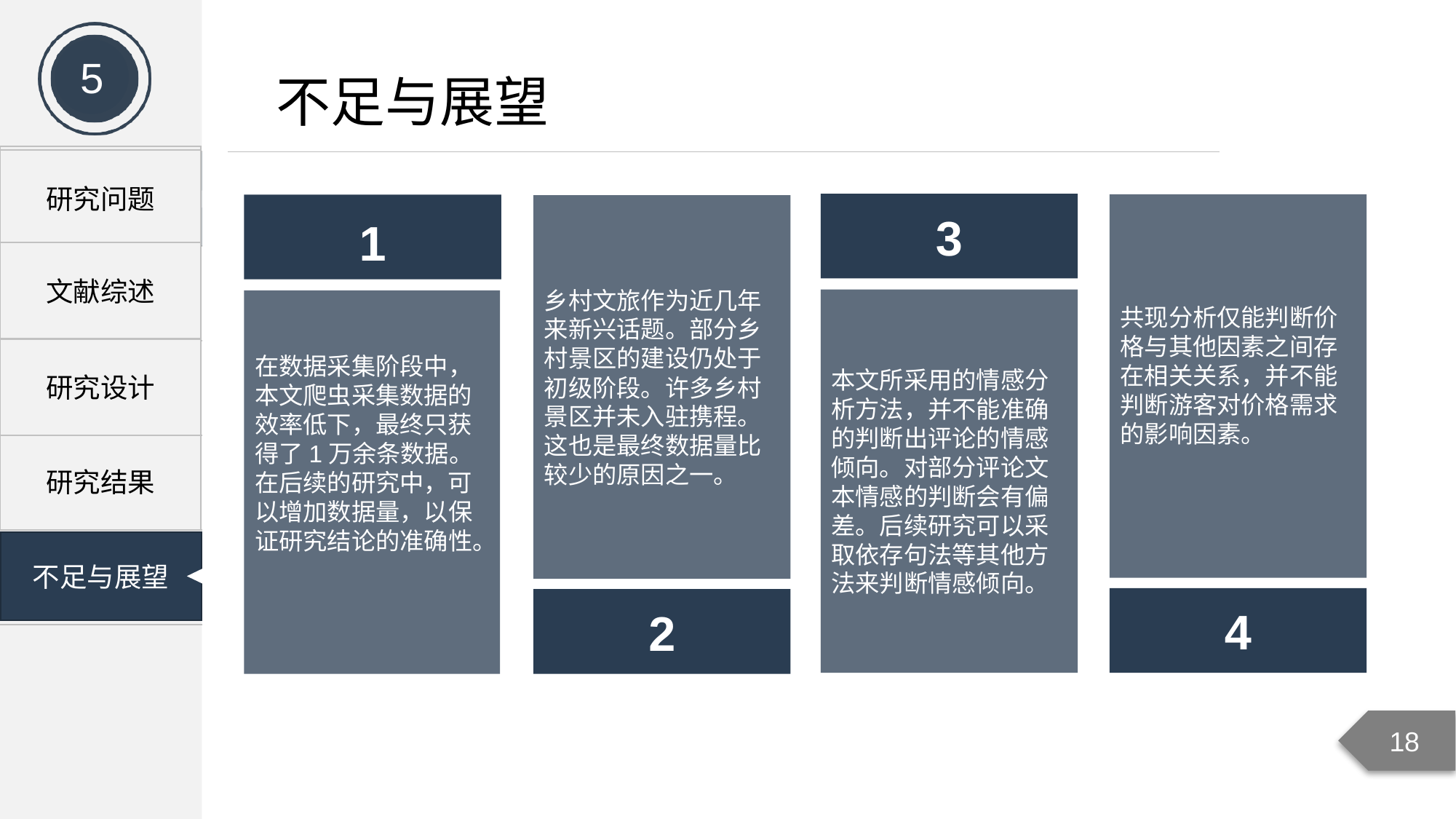

5
不足与展望
研究问题
研究问题

3

本文所采用的情感分析方法，并不能准确的判断出评论的情感倾向。对部分评论文本情感的判断会有偏差。后续研究可以采取依存句法等其他方法来判断情感倾向。
共现分析仅能判断价格与其他因素之间存在相关关系，并不能判断游客对价格需求的影响因素。
4

1

在数据采集阶段中，本文爬虫采集数据的效率低下，最终只获得了1万余条数据。在后续的研究中，可以增加数据量，以保证研究结论的准确性。
乡村文旅作为近几年来新兴话题。部分乡村景区的建设仍处于初级阶段。许多乡村景区并未入驻携程。这也是最终数据量比较少的原因之一。

2
文献综述
文献综述
研究设计
研究设计
研究结果
不足与展望